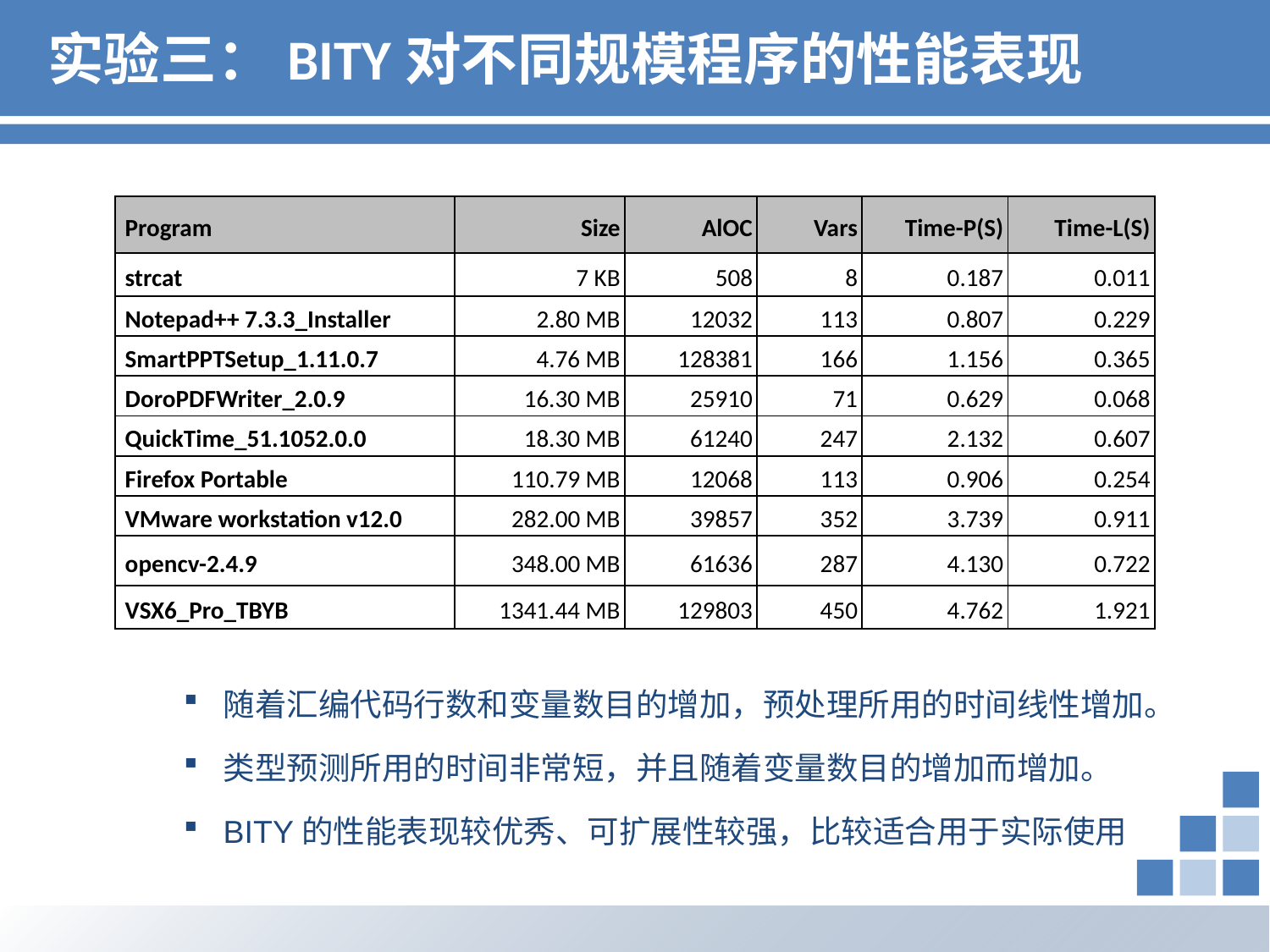

# 实验三：BITY对不同规模程序的性能表现

| Program | Size | AlOC | Vars | Time-P(S) | Time-L(S) |
| --- | --- | --- | --- | --- | --- |
| strcat | 7 KB | 508 | 8 | 0.187 | 0.011 |
| Notepad++ 7.3.3\_Installer | 2.80 MB | 12032 | 113 | 0.807 | 0.229 |
| SmartPPTSetup\_1.11.0.7 | 4.76 MB | 128381 | 166 | 1.156 | 0.365 |
| DoroPDFWriter\_2.0.9 | 16.30 MB | 25910 | 71 | 0.629 | 0.068 |
| QuickTime\_51.1052.0.0 | 18.30 MB | 61240 | 247 | 2.132 | 0.607 |
| Firefox Portable | 110.79 MB | 12068 | 113 | 0.906 | 0.254 |
| VMware workstation v12.0 | 282.00 MB | 39857 | 352 | 3.739 | 0.911 |
| opencv-2.4.9 | 348.00 MB | 61636 | 287 | 4.130 | 0.722 |
| VSX6\_Pro\_TBYB | 1341.44 MB | 129803 | 450 | 4.762 | 1.921 |
随着汇编代码行数和变量数目的增加，预处理所用的时间线性增加。
类型预测所用的时间非常短，并且随着变量数目的增加而增加。
BITY的性能表现较优秀、可扩展性较强，比较适合用于实际使用